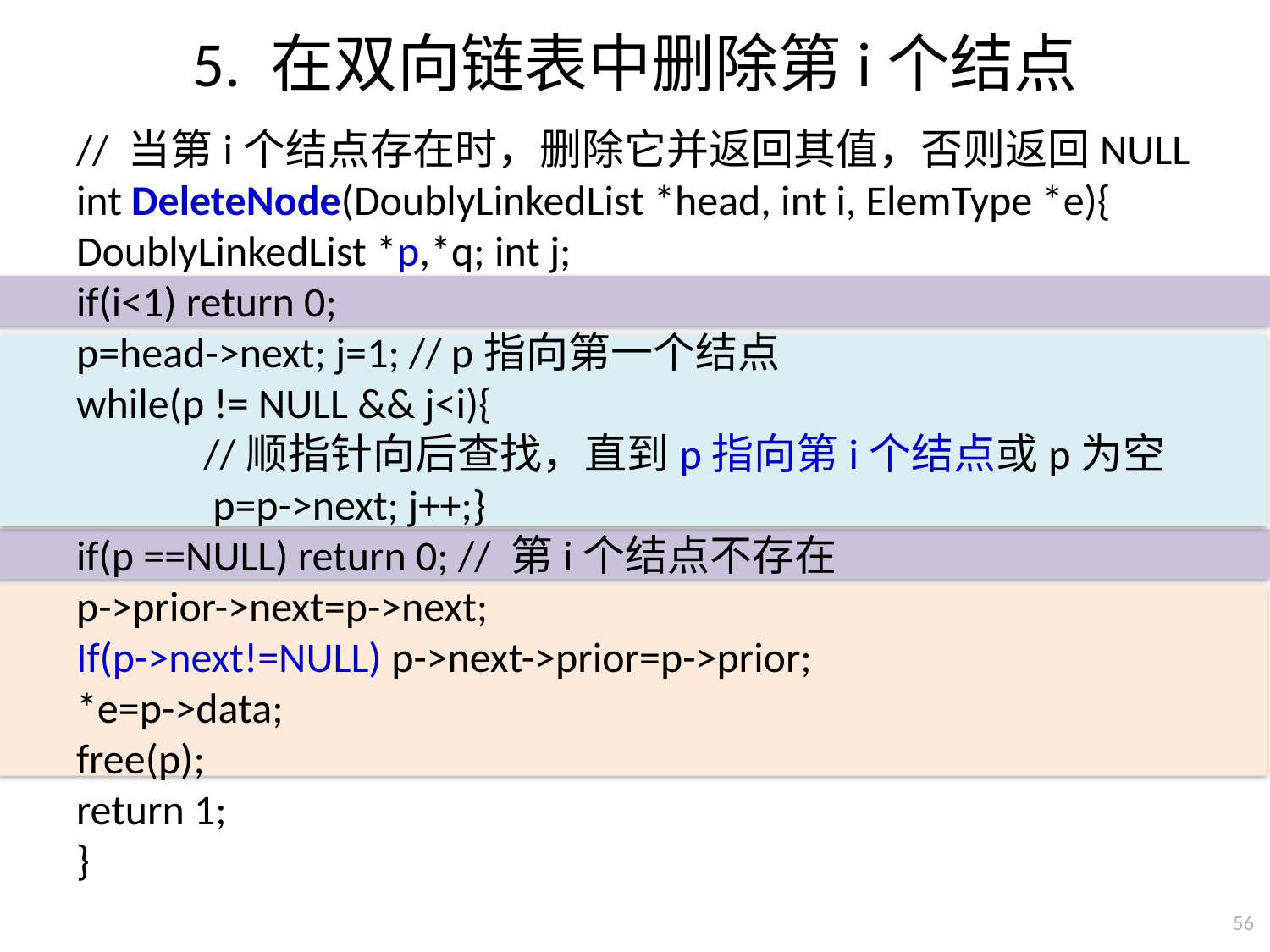

# 5. 在双向链表中删除第i个结点
// 当第i个结点存在时，删除它并返回其值，否则返回NULL
int DeleteNode(DoublyLinkedList *head, int i, ElemType *e){
DoublyLinkedList *p,*q; int j;
if(i<1) return 0;
p=head->next; j=1; // p指向第一个结点
while(p != NULL && j<i){
	//顺指针向后查找，直到p指向第i个结点或p为空
	 p=p->next; j++;}
if(p ==NULL) return 0; // 第i个结点不存在
p->prior->next=p->next;
If(p->next!=NULL) p->next->prior=p->prior;
*e=p->data;
free(p);
return 1;
}

56